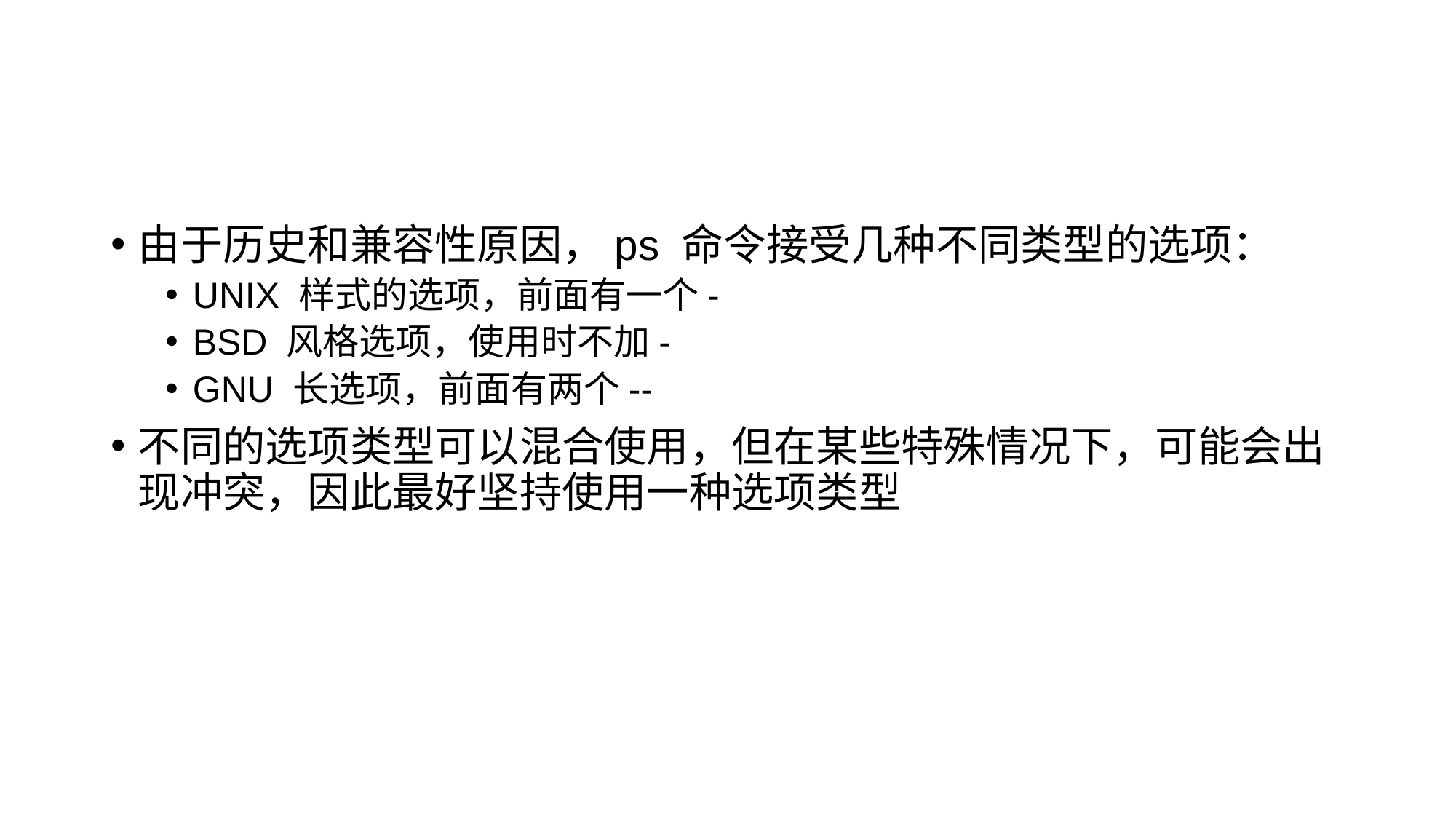

#
由于历史和兼容性原因，ps 命令接受几种不同类型的选项：
UNIX 样式的选项，前面有一个-
BSD 风格选项，使用时不加-
GNU 长选项，前面有两个--
不同的选项类型可以混合使用，但在某些特殊情况下，可能会出现冲突，因此最好坚持使用一种选项类型